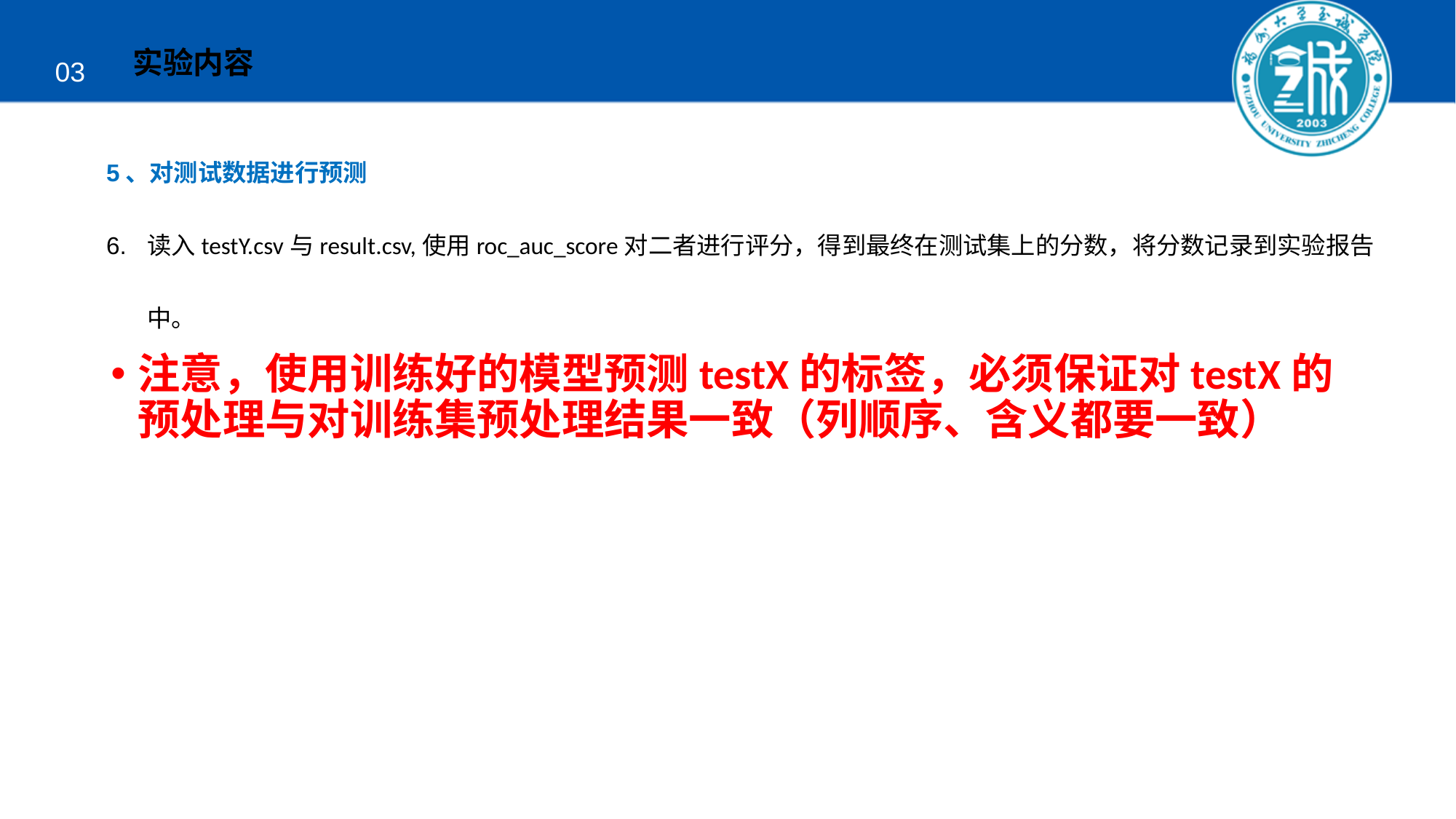

实验内容
03
5、对测试数据进行预测
读入testY.csv与result.csv,使用roc_auc_score对二者进行评分，得到最终在测试集上的分数，将分数记录到实验报告中。
注意，使用训练好的模型预测testX的标签，必须保证对testX的预处理与对训练集预处理结果一致（列顺序、含义都要一致）